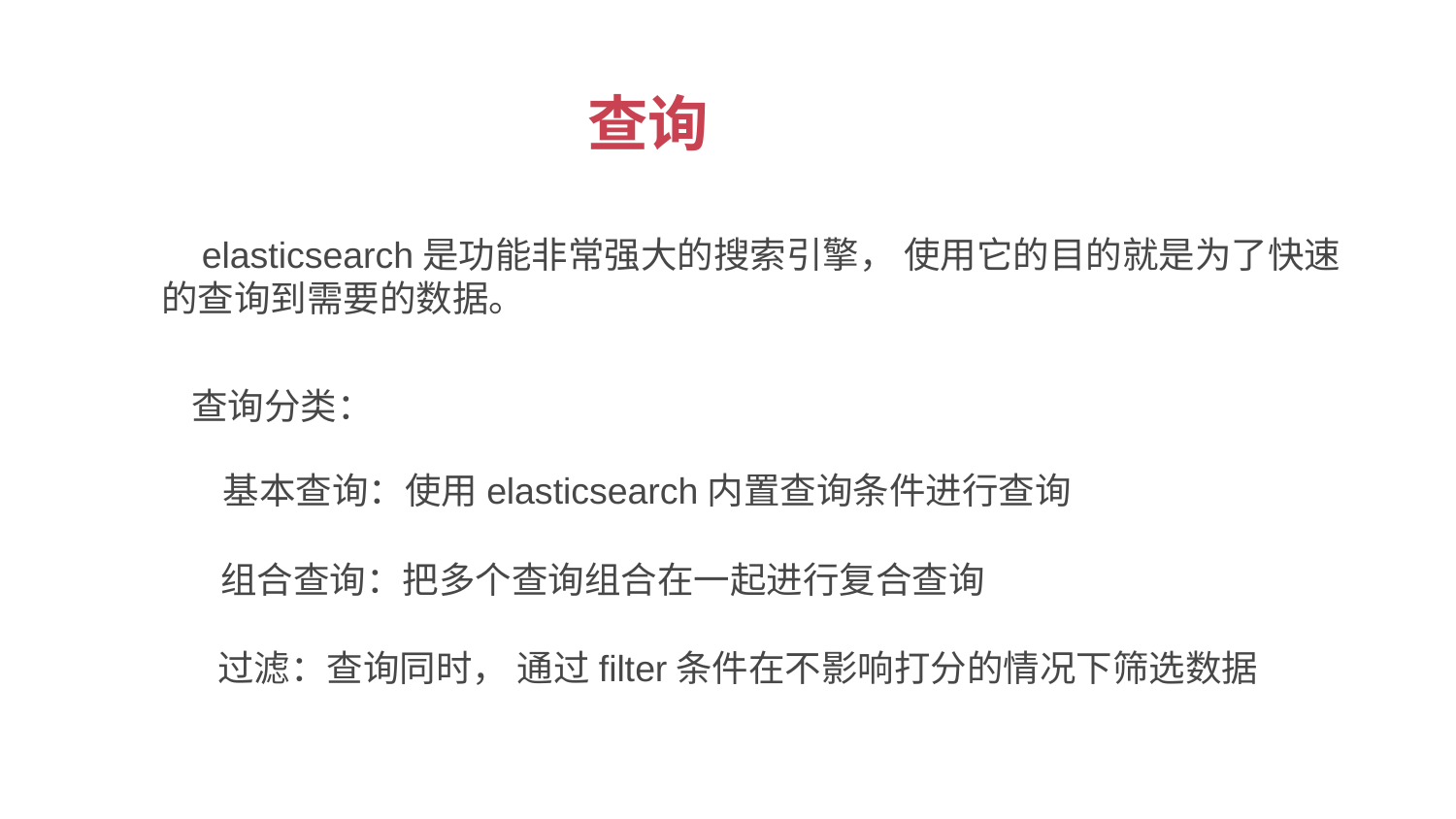

查询
    elasticsearch是功能非常强大的搜索引擎， 使用它的目的就是为了快速的查询到需要的数据。
    查询分类：
    基本查询：使用elasticsearch内置查询条件进行查询
    组合查询：把多个查询组合在一起进行复合查询
    过滤：查询同时， 通过filter条件在不影响打分的情况下筛选数据